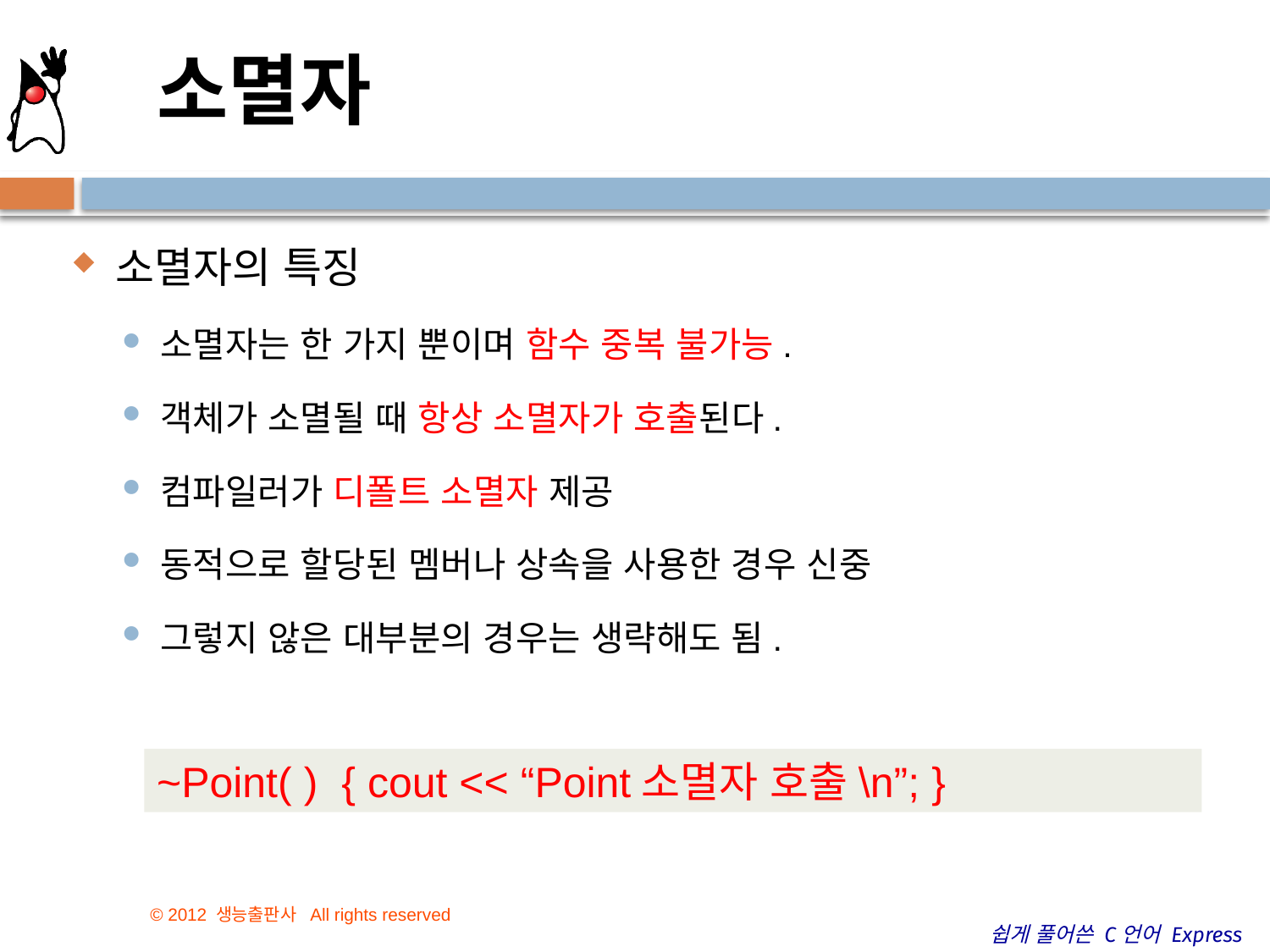

소멸자
소멸자의 특징
소멸자는 한 가지 뿐이며 함수 중복 불가능.
객체가 소멸될 때 항상 소멸자가 호출된다.
컴파일러가 디폴트 소멸자 제공
동적으로 할당된 멤버나 상속을 사용한 경우 신중
그렇지 않은 대부분의 경우는 생략해도 됨.

~Point( )  { cout << “Point소멸자 호출\n”; }